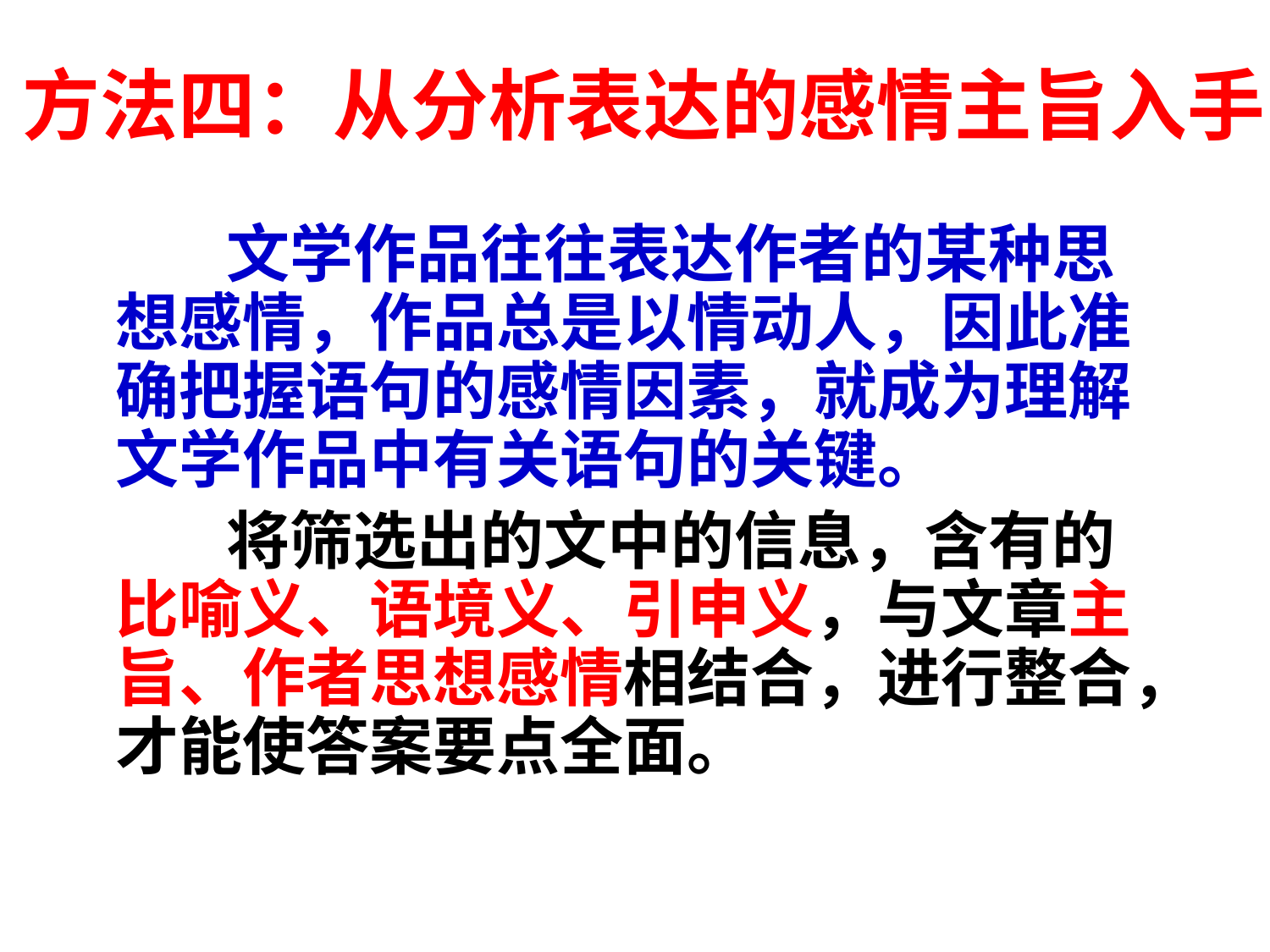

# 方法四：从分析表达的感情主旨入手
          文学作品往往表达作者的某种思想感情，作品总是以情动人，因此准确把握语句的感情因素，就成为理解文学作品中有关语句的关键。
          将筛选出的文中的信息，含有的比喻义、语境义、引申义，与文章主旨、作者思想感情相结合，进行整合，才能使答案要点全面。